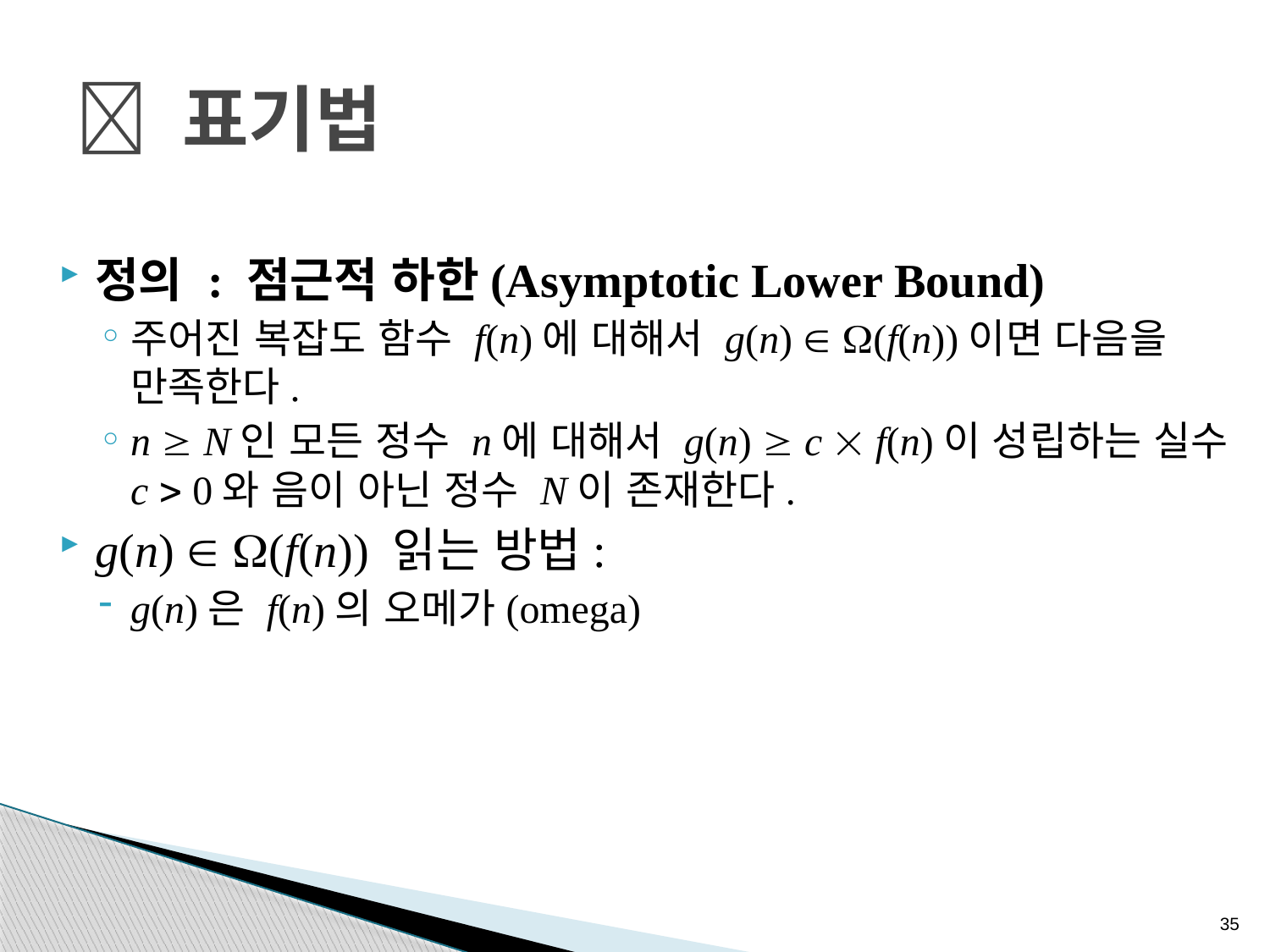

# Ω 표기법
정의 : 점근적 하한(Asymptotic Lower Bound)
주어진 복잡도 함수 f(n)에 대해서 g(n) ∈ Ω(f(n))이면 다음을 만족한다.
n ≥ N인 모든 정수 n에 대해서 g(n) ≥ c × f(n)이 성립하는 실수 c > 0와 음이 아닌 정수 N이 존재한다.
g(n) ∈ Ω(f(n)) 읽는 방법:
g(n)은 f(n)의 오메가(omega)
35